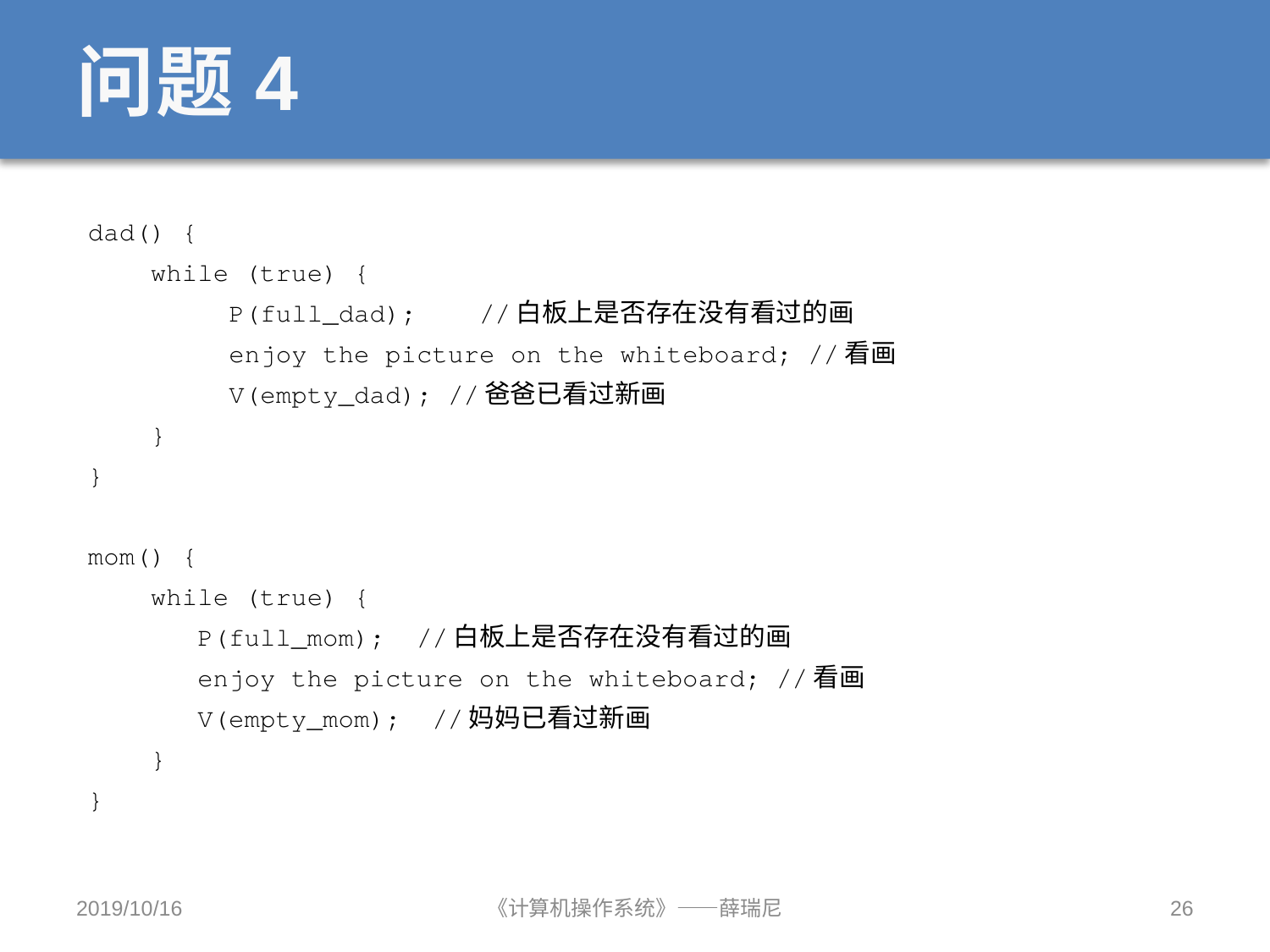

# 问题4

dad() {
    while (true) {
         P(full_dad);    //白板上是否存在没有看过的画
         enjoy the picture on the whiteboard; //看画
         V(empty_dad); //爸爸已看过新画
    }
}

mom() {
    while (true) {
       P(full_mom);  //白板上是否存在没有看过的画
       enjoy the picture on the whiteboard; //看画
       V(empty_mom);  //妈妈已看过新画
    }
}

2019/10/16
《计算机操作系统》——薛瑞尼
26